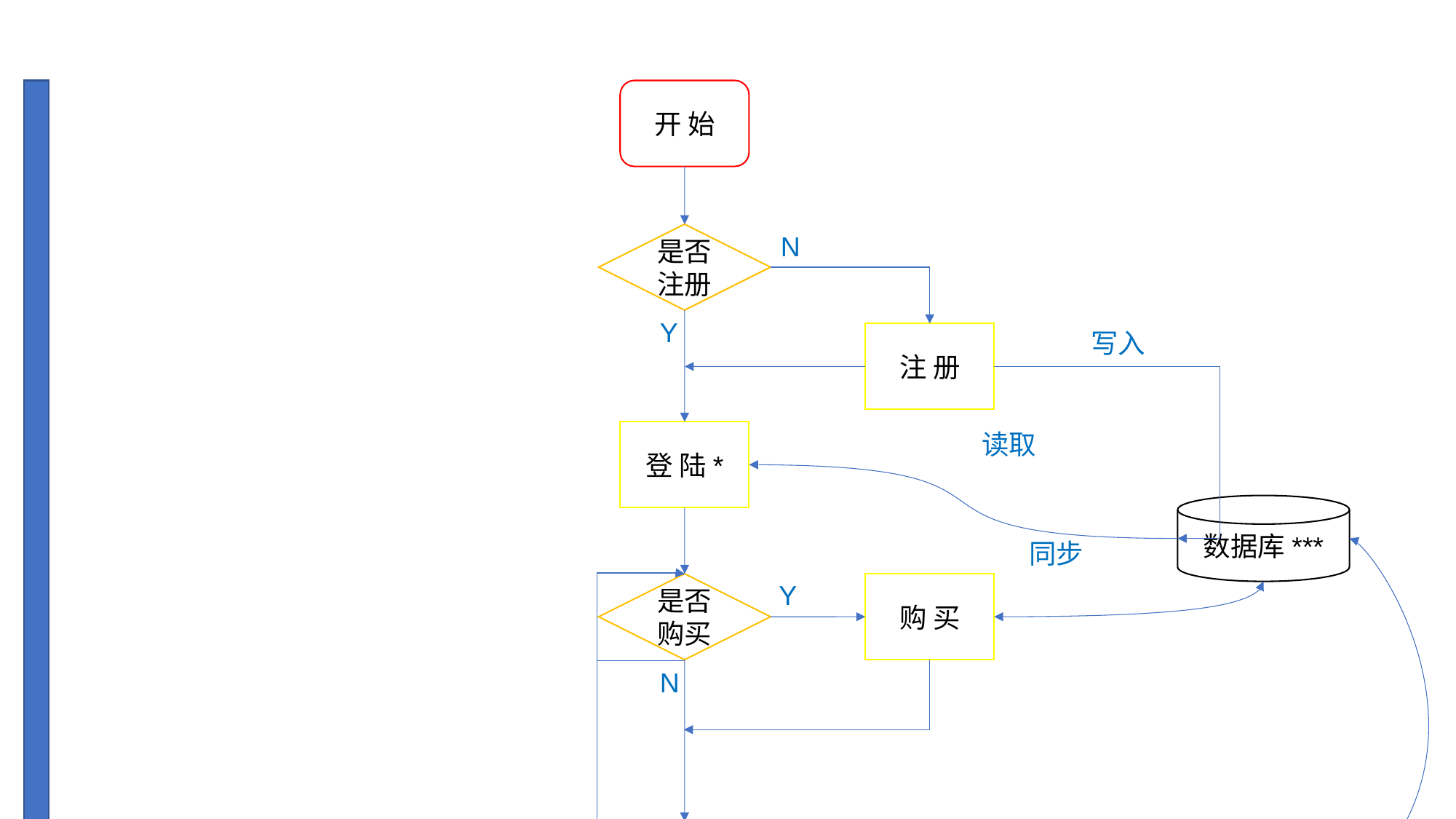

开 始
是否注册
N
Y
写入
注 册
登 陆*
读取
数据库***
同步
Y
是否购买
购 买
N
进行    游戏**
写入
Y
上 传
N
Y
是否重新游戏
N
结 束